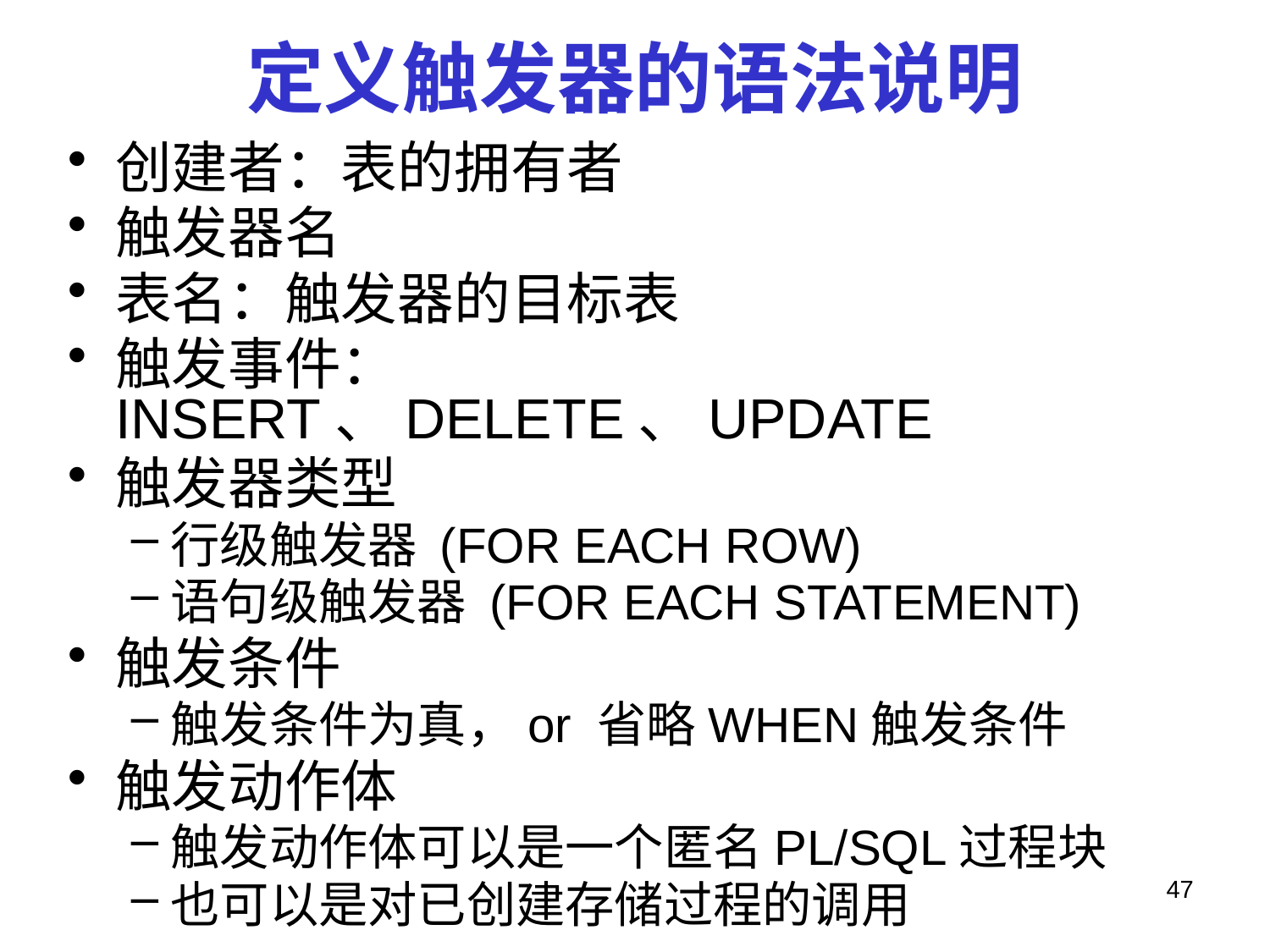

# 定义触发器的语法说明
创建者：表的拥有者
触发器名
表名：触发器的目标表
触发事件：INSERT、DELETE、UPDATE
触发器类型
行级触发器 (FOR EACH ROW)
语句级触发器 (FOR EACH STATEMENT)
触发条件
触发条件为真，or 省略WHEN触发条件
触发动作体
触发动作体可以是一个匿名PL/SQL过程块
也可以是对已创建存储过程的调用
47